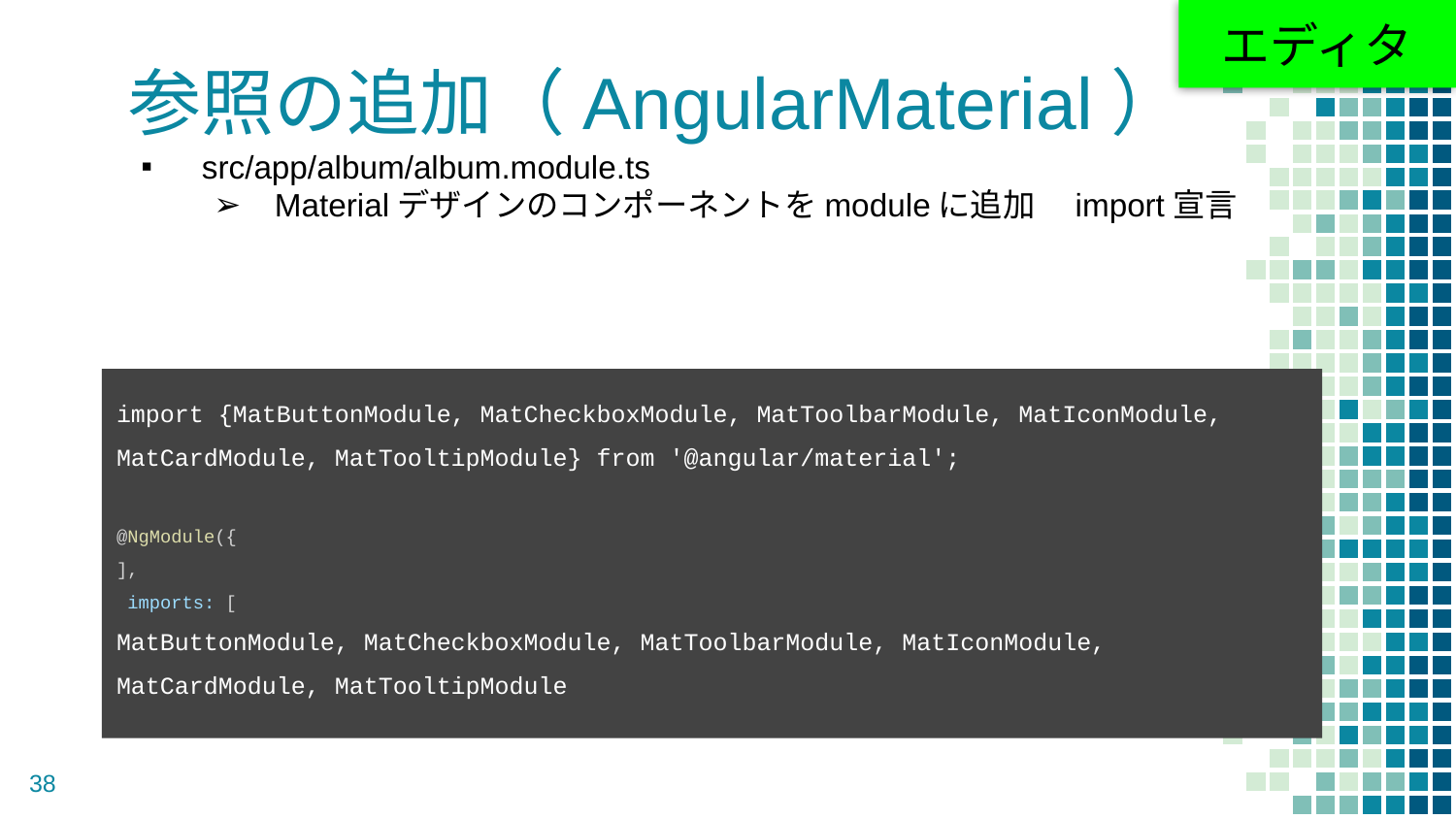

エディタ
# 参照の追加（AngularMaterial）

src/app/album/album.module.ts
Materialデザインのコンポーネントをmoduleに追加　import宣言

import {MatButtonModule, MatCheckboxModule, MatToolbarModule, MatIconModule, MatCardModule, MatTooltipModule} from '@angular/material';

@NgModule({
],
 imports: [
MatButtonModule, MatCheckboxModule, MatToolbarModule, MatIconModule, MatCardModule, MatTooltipModule
38